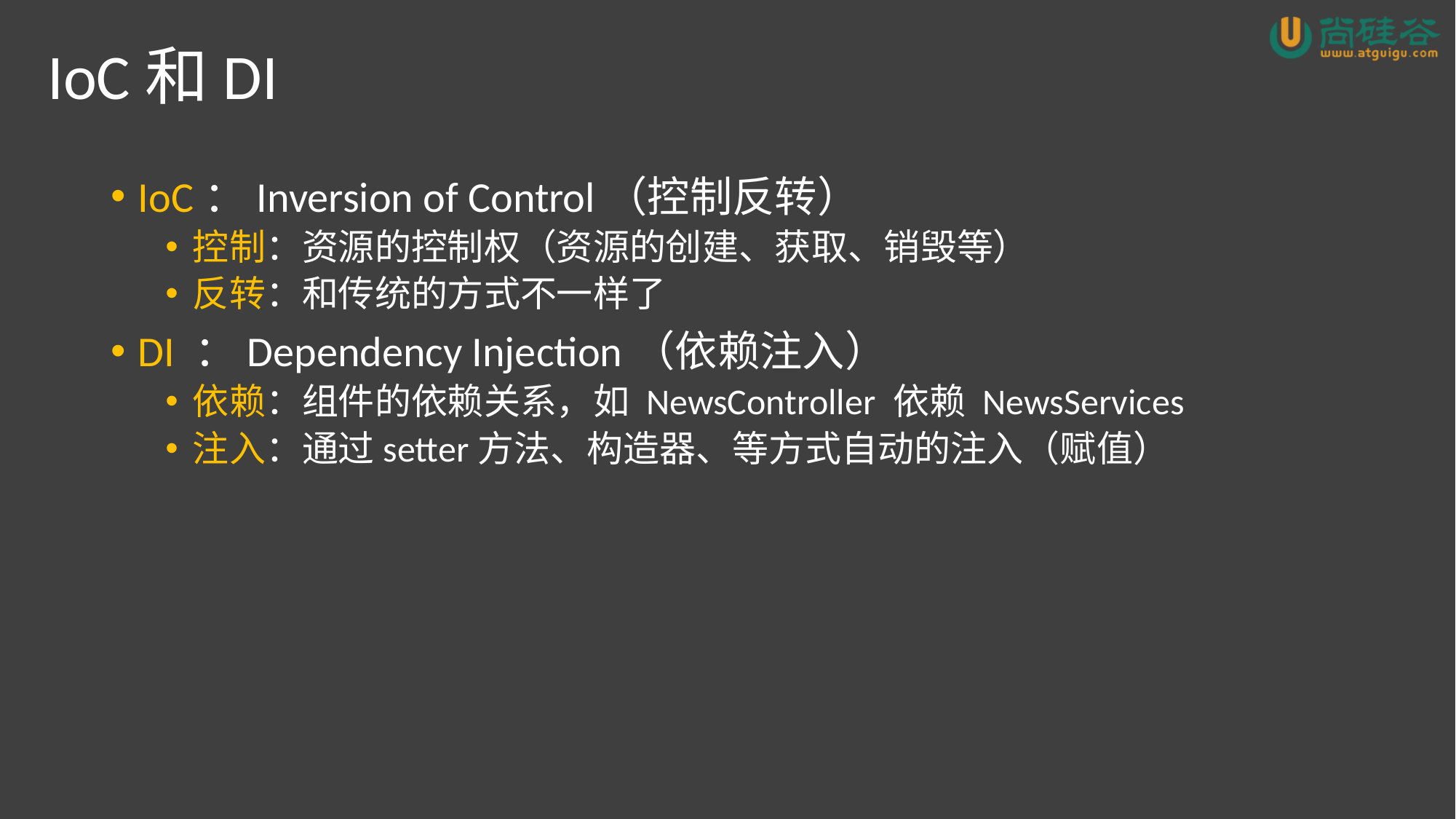

# IoC和DI
IoC：Inversion of Control（控制反转）
控制：资源的控制权（资源的创建、获取、销毁等）
反转：和传统的方式不一样了
DI ：Dependency Injection（依赖注入）
依赖：组件的依赖关系，如 NewsController 依赖 NewsServices
注入：通过setter方法、构造器、等方式自动的注入（赋值）